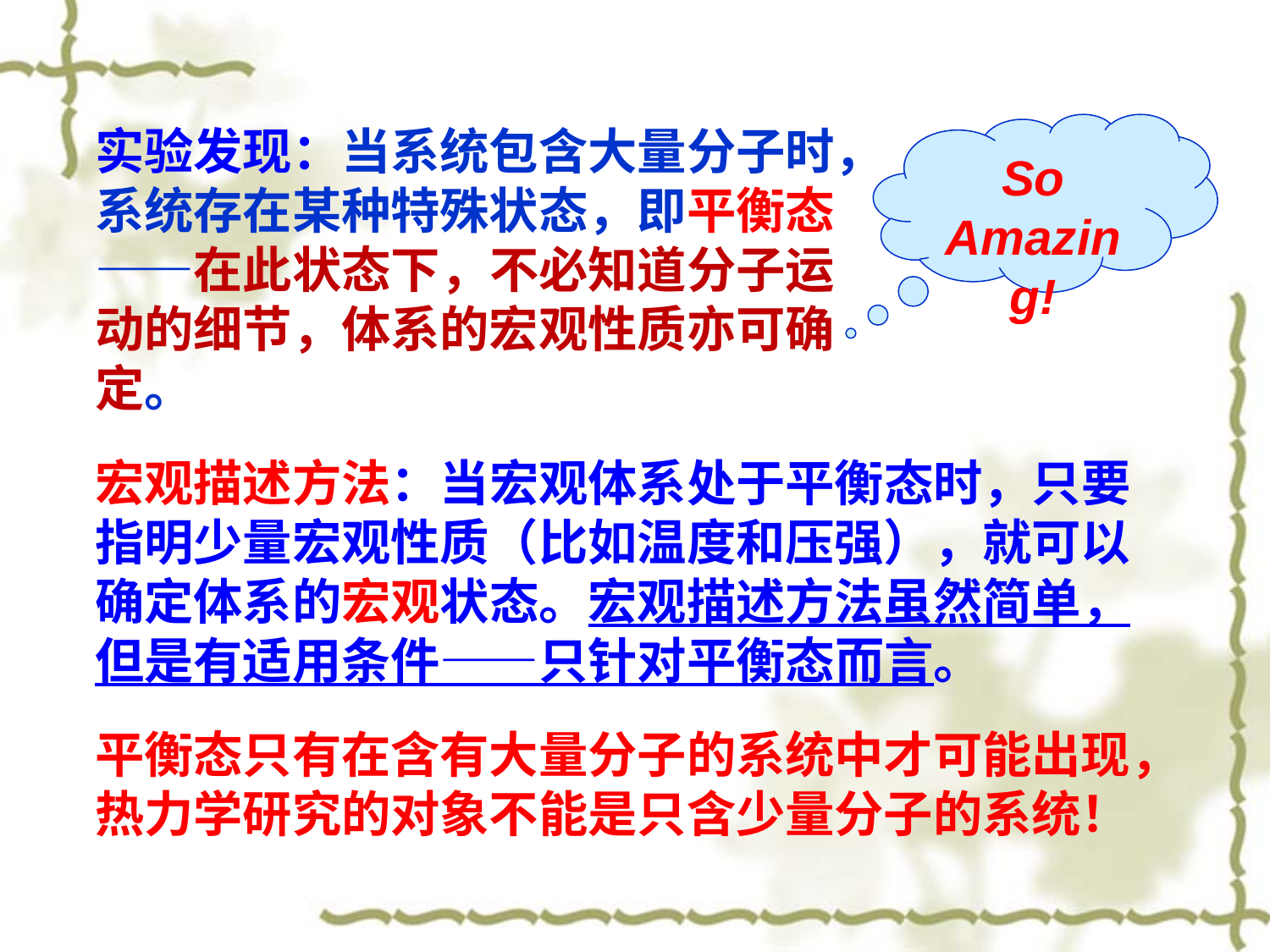

实验发现：当系统包含大量分子时，系统存在某种特殊状态，即平衡态——在此状态下，不必知道分子运动的细节，体系的宏观性质亦可确定。
So Amazing!
宏观描述方法：当宏观体系处于平衡态时，只要指明少量宏观性质（比如温度和压强），就可以确定体系的宏观状态。宏观描述方法虽然简单，但是有适用条件——只针对平衡态而言。
平衡态只有在含有大量分子的系统中才可能出现，
热力学研究的对象不能是只含少量分子的系统！